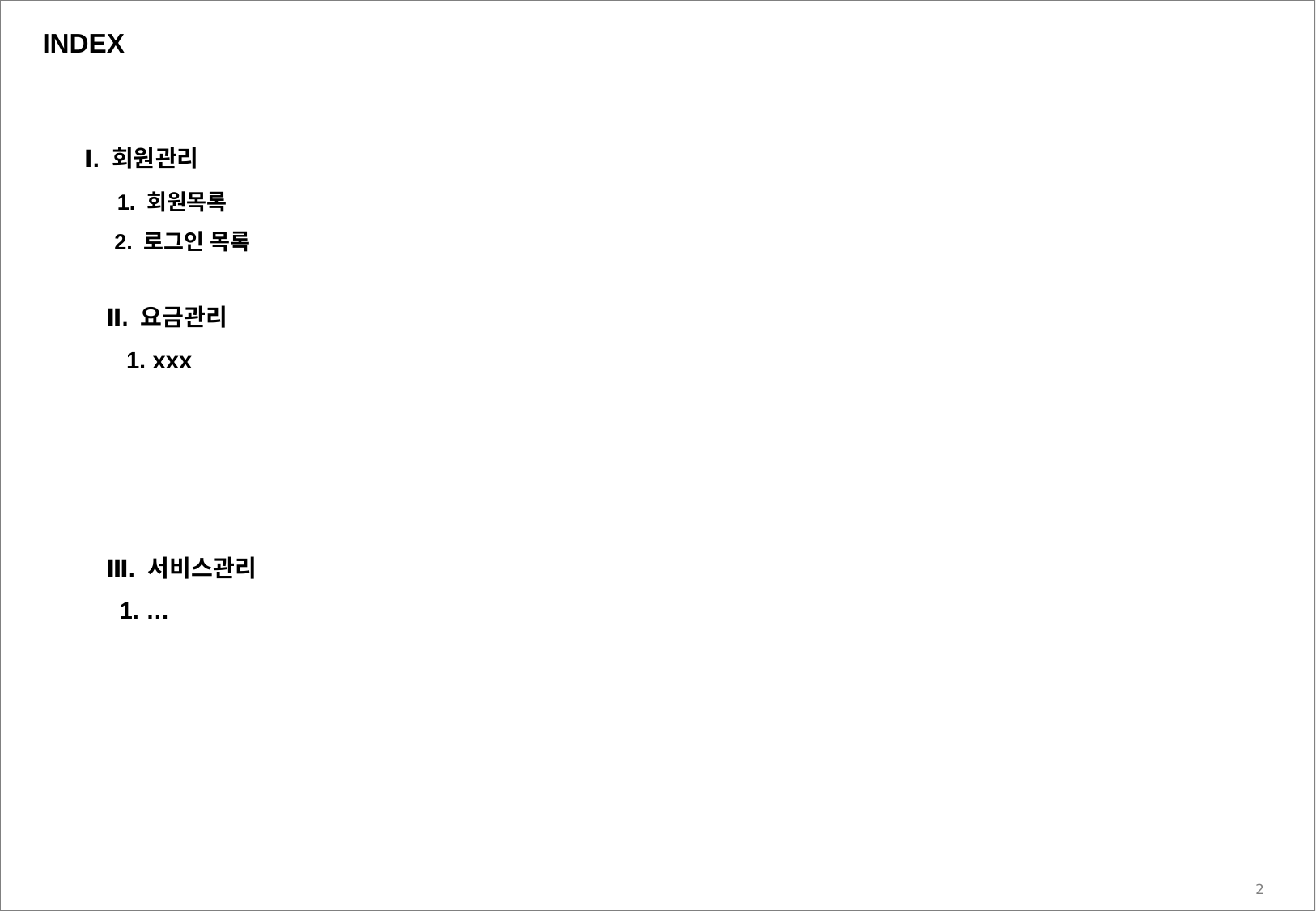

INDEX
Ⅰ. 회원관리
     1. 회원목록
     2. 로그인 목록
Ⅱ. 요금관리
   1. xxx

Ⅲ. 서비스관리
  1. …